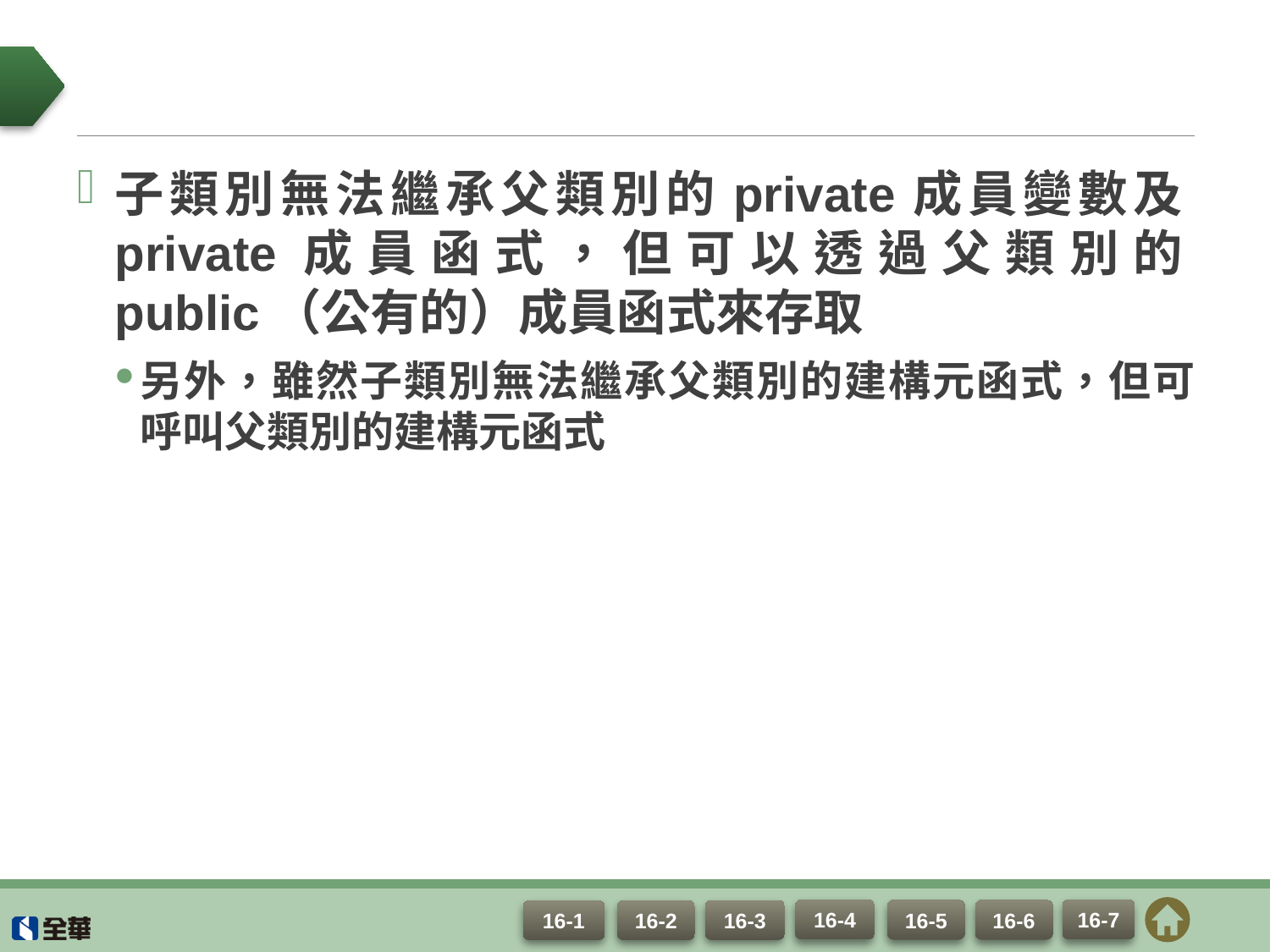

#

子類別無法繼承父類別的private成員變數及private成員函式，但可以透過父類別的public（公有的）成員函式來存取
另外，雖然子類別無法繼承父類別的建構元函式，但可呼叫父類別的建構元函式